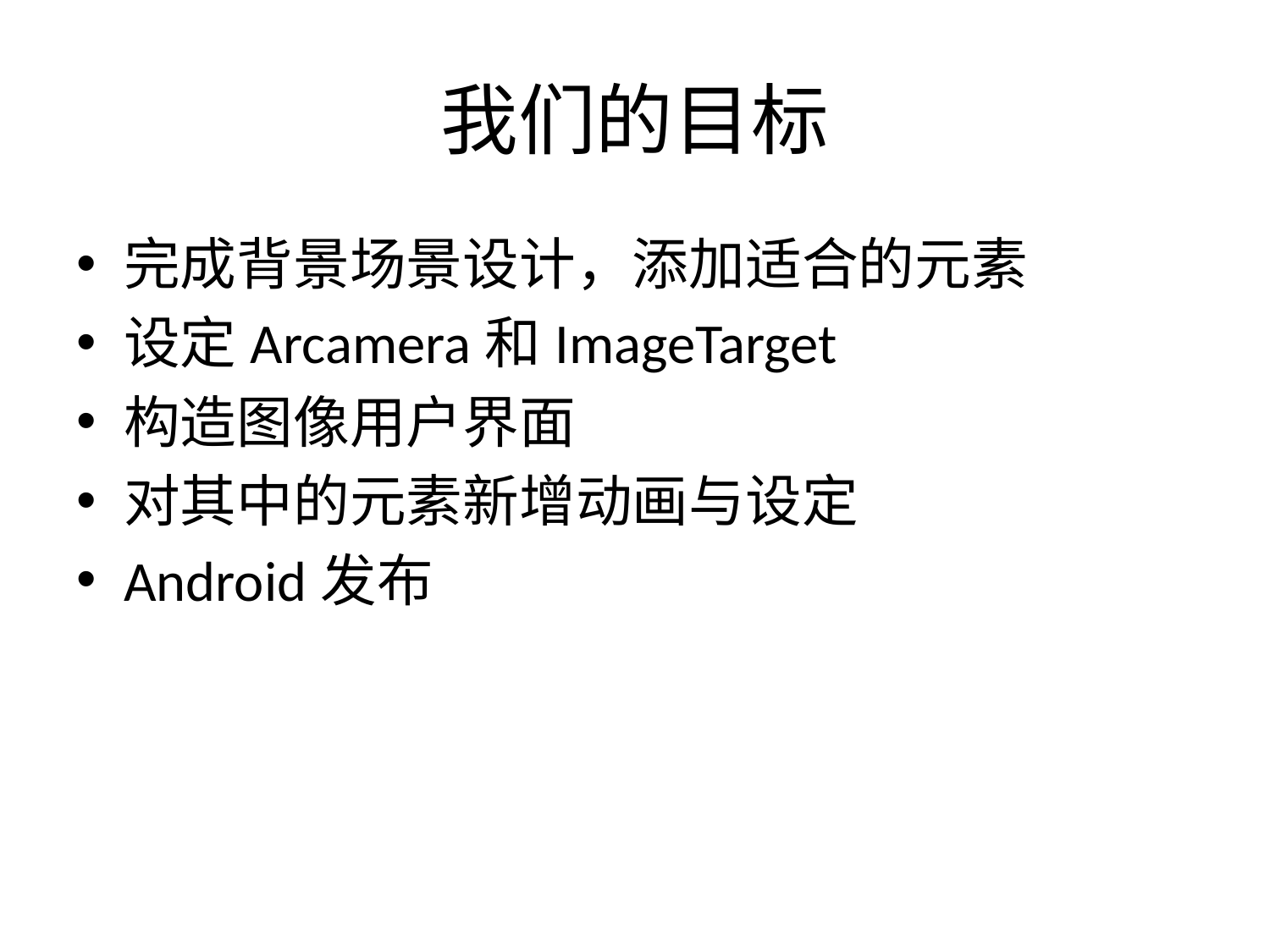

# 我们的目标
完成背景场景设计，添加适合的元素
设定Arcamera和ImageTarget
构造图像用户界面
对其中的元素新增动画与设定
Android发布